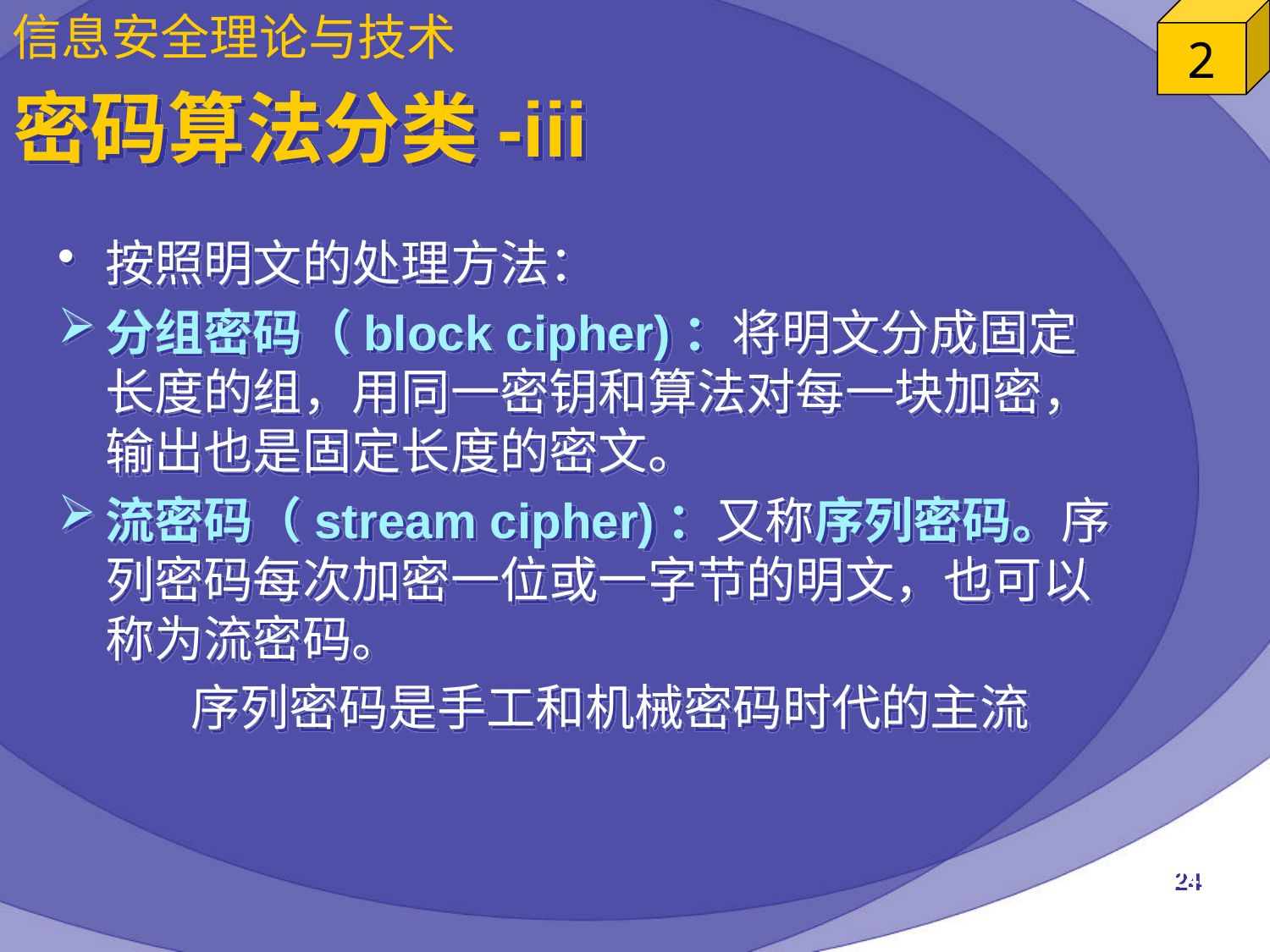

# 密码算法分类-iii
按照明文的处理方法：
分组密码（block cipher)：将明文分成固定长度的组，用同一密钥和算法对每一块加密，输出也是固定长度的密文。
流密码（stream cipher)：又称序列密码。序列密码每次加密一位或一字节的明文，也可以称为流密码。
           序列密码是手工和机械密码时代的主流
24